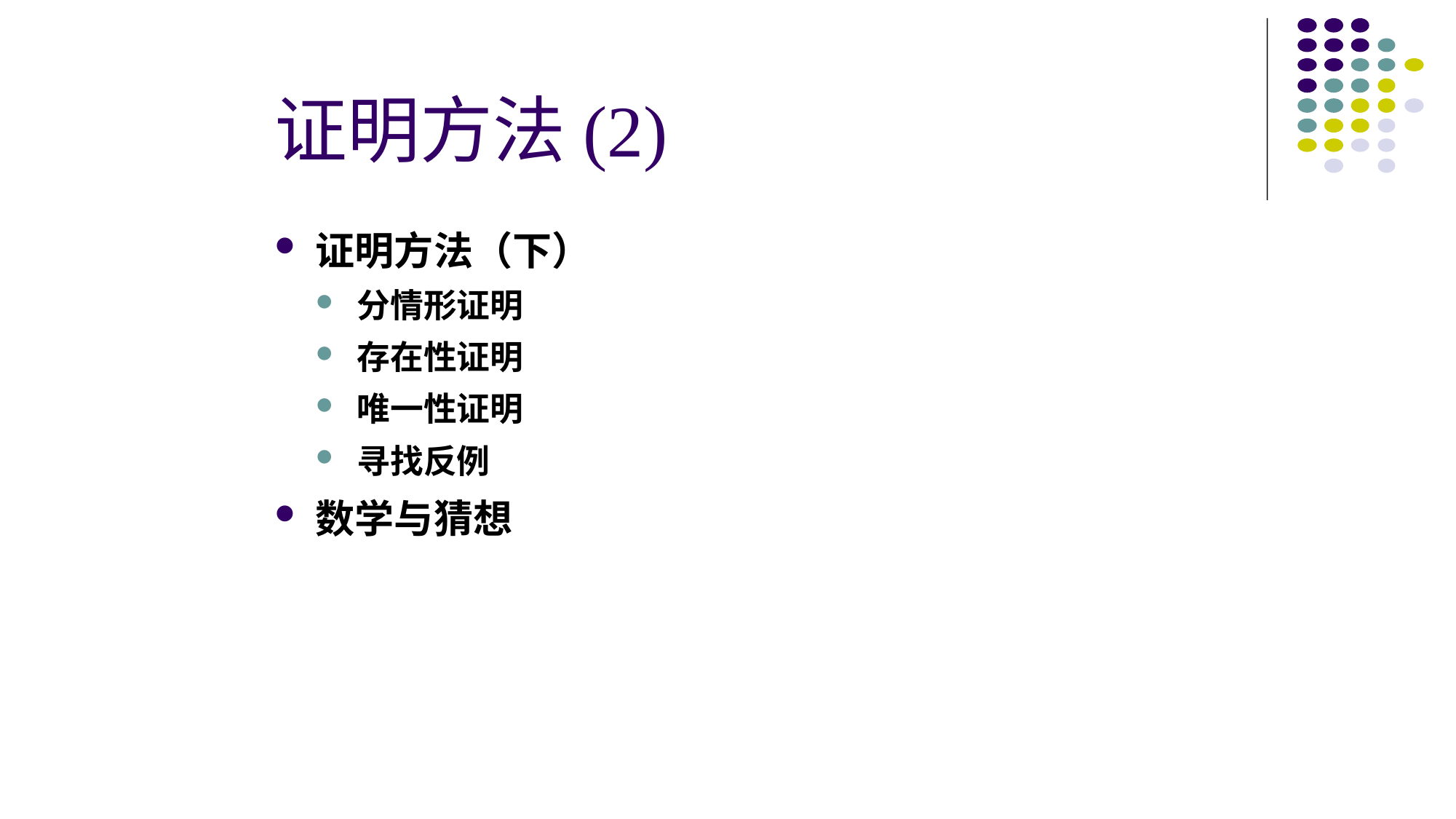

# 证明方法(2)
证明方法（下）
分情形证明
存在性证明
唯一性证明
寻找反例
数学与猜想